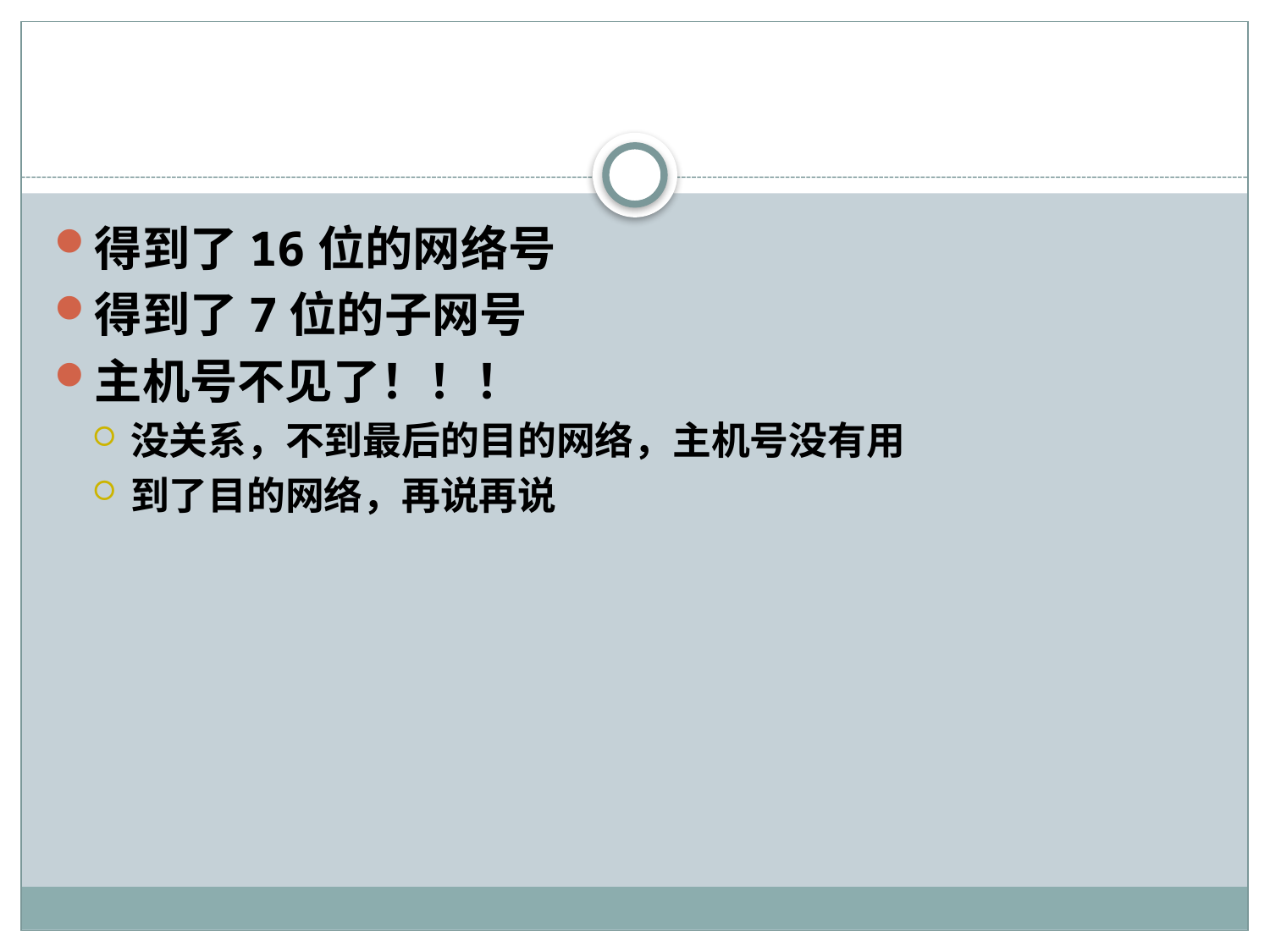

#
得到了16位的网络号
得到了7位的子网号
主机号不见了！！！
没关系，不到最后的目的网络，主机号没有用
到了目的网络，再说再说